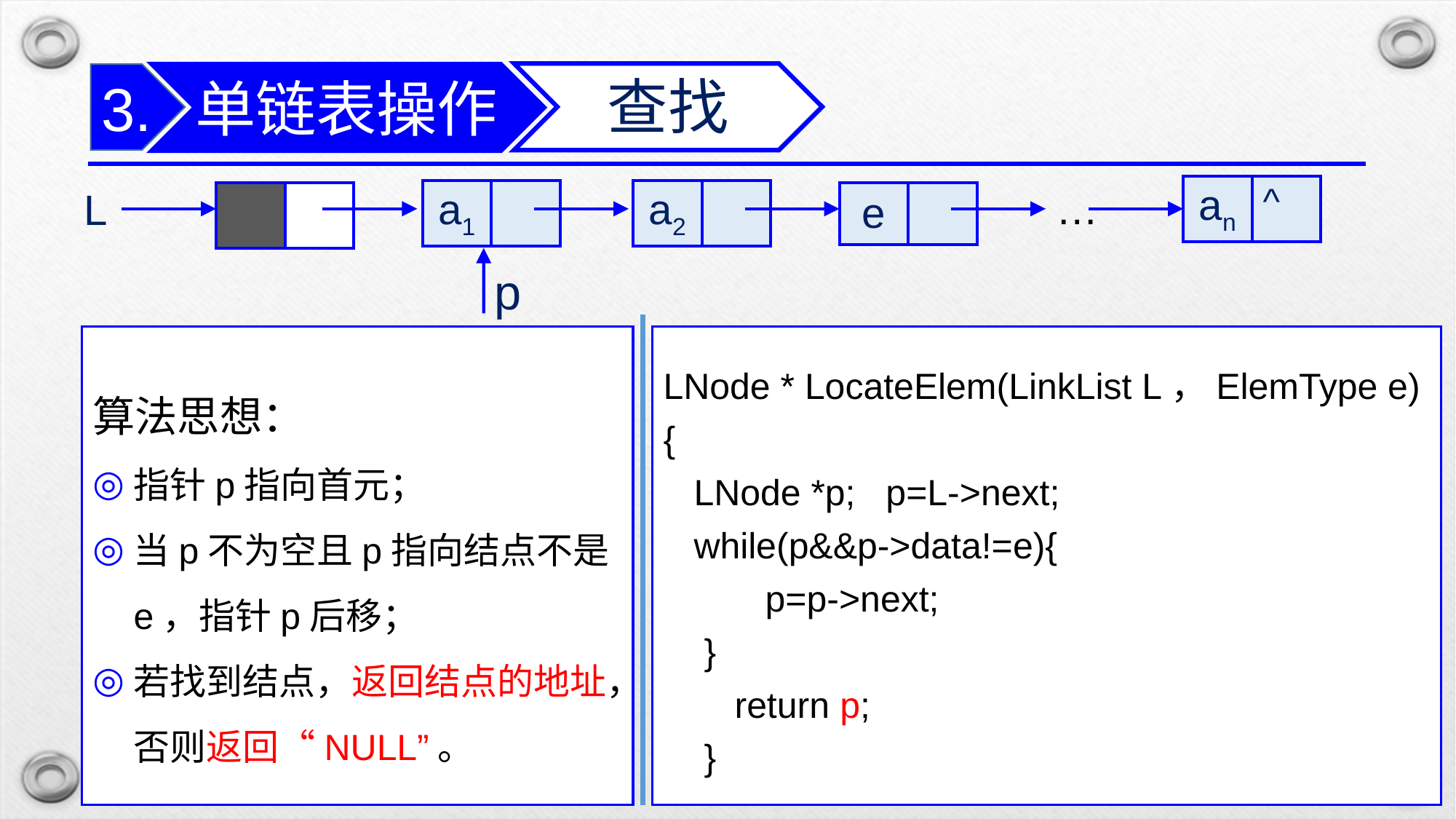

单链表操作

查找
3.
| an | ^ |
| --- | --- |
…
L
| a1 |  |
| --- | --- |
| a2 |  |
| --- | --- |
| e |  |
| --- | --- |
|  |  |
| --- | --- |

p
算法思想：
指针p指向首元；
当p不为空且p指向结点不是e，指针p后移；
若找到结点，返回结点的地址，否则返回“NULL”。
LNode * LocateElem(LinkList L，ElemType e) {
   LNode *p;   p=L->next;
   while(p&&p->data!=e){
          p=p->next;
    }
       return p;
    }